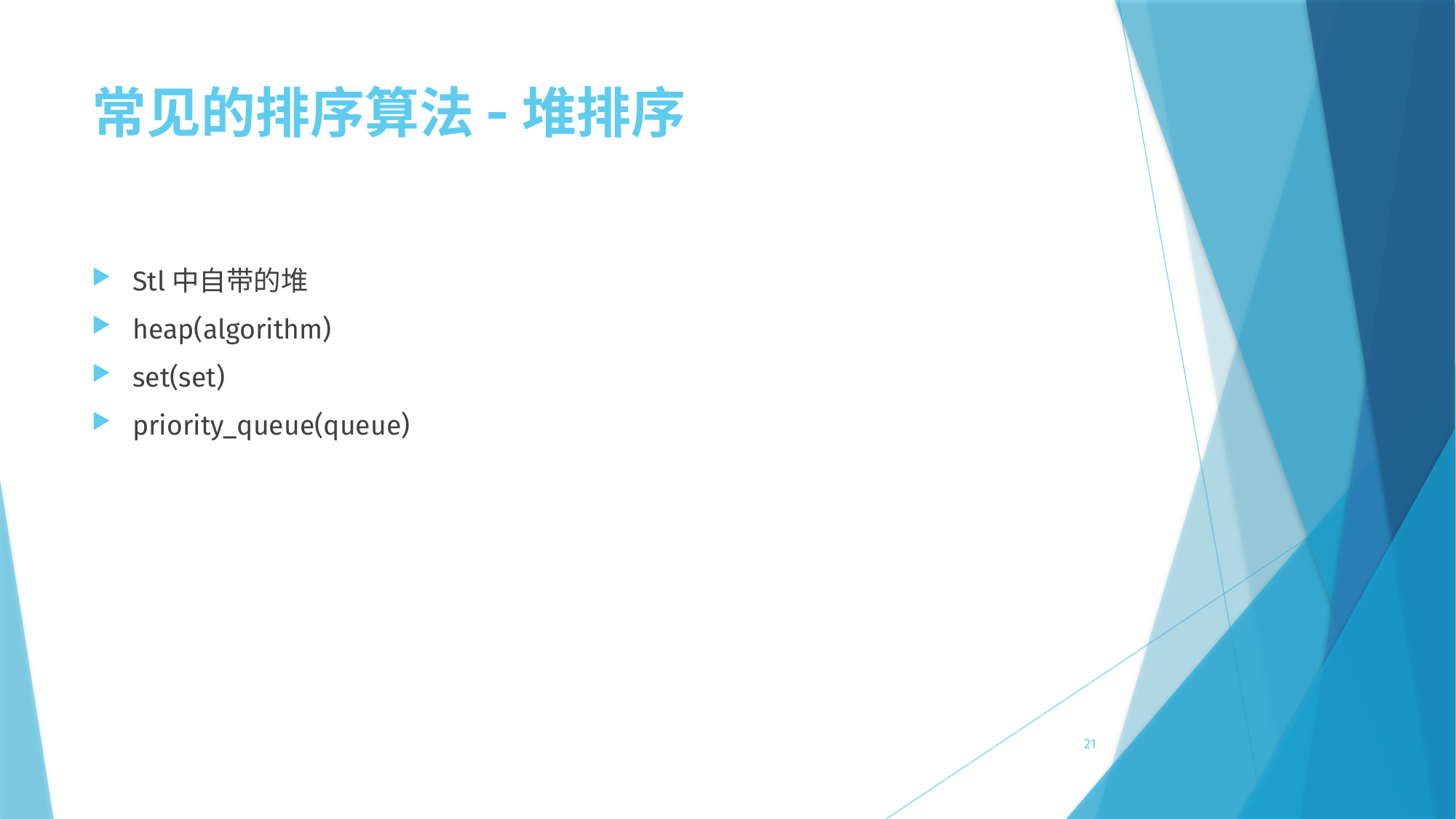

# 常见的排序算法-堆排序
Stl中自带的堆
heap(algorithm)
set(set)
priority_queue(queue)
21